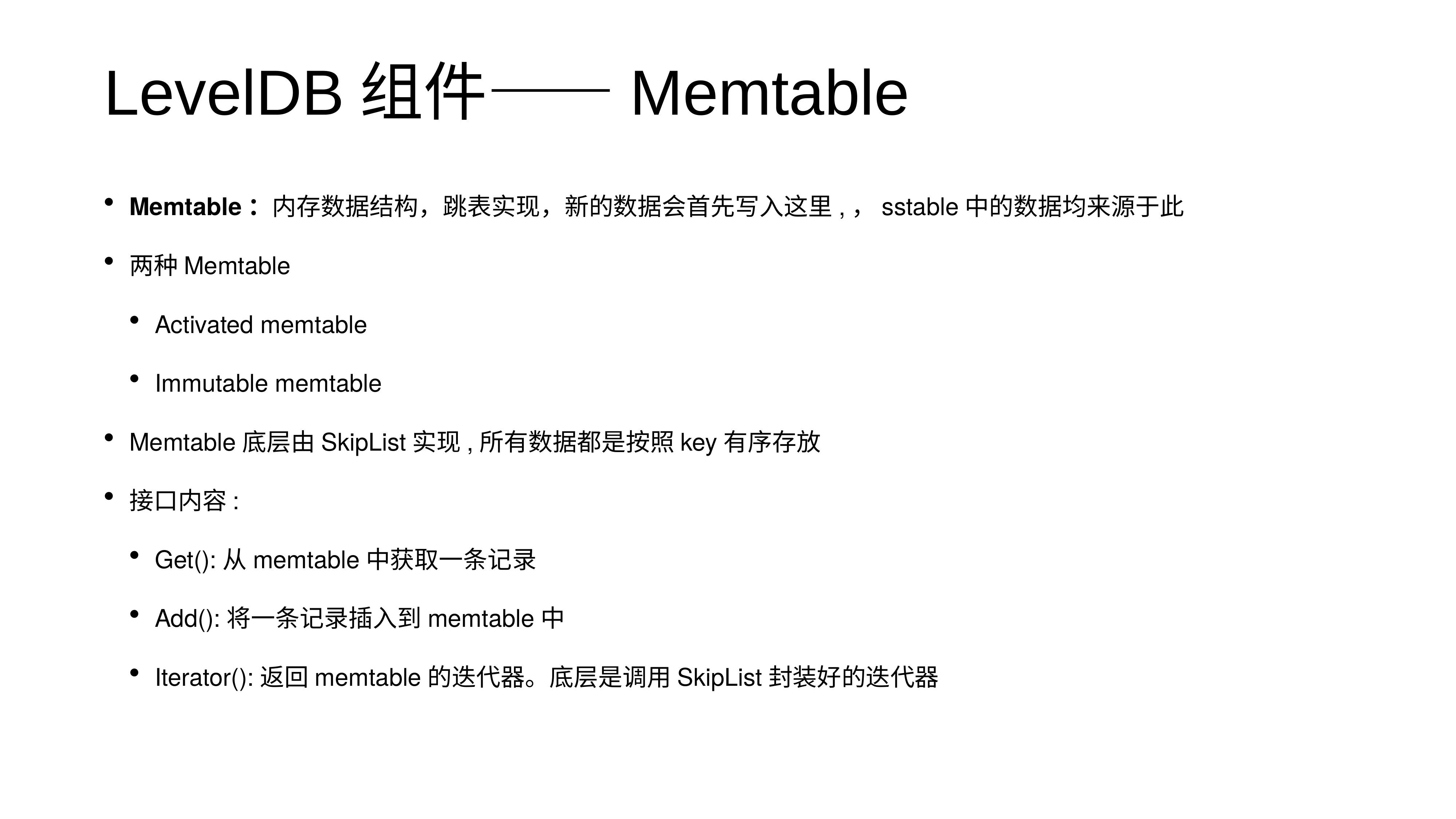

# LevelDB组件——Memtable
Memtable：内存数据结构，跳表实现，新的数据会首先写入这里,，sstable中的数据均来源于此
两种Memtable
Activated memtable
Immutable memtable
Memtable底层由SkipList实现,所有数据都是按照key有序存放
接口内容:
Get():从memtable中获取一条记录
Add():将一条记录插入到memtable中
Iterator():返回memtable的迭代器。底层是调用SkipList封装好的迭代器